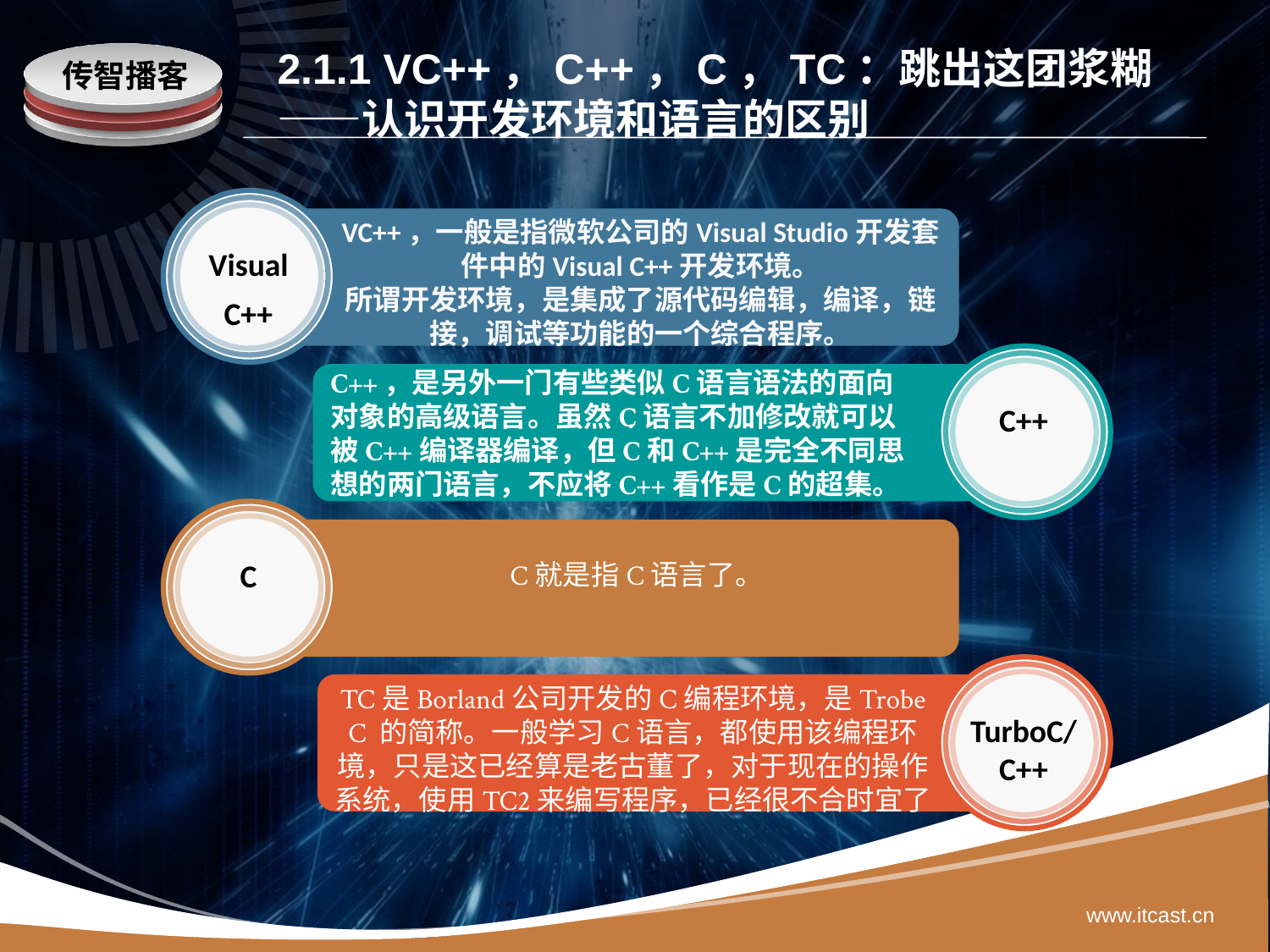

# 2.1.1 VC++，C++，C，TC：跳出这团浆糊——认识开发环境和语言的区别

VC++，一般是指微软公司的Visual Studio开发套件中的Visual C++开发环境。
所谓开发环境，是集成了源代码编辑，编译，链接，调试等功能的一个综合程序。

Visual
C++

C++，是另外一门有些类似C语言语法的面向
对象的高级语言。虽然C语言不加修改就可以
被C++编译器编译，但C和C++是完全不同思
想的两门语言，不应将C++看作是C的超集。
.
C++

C
C就是指C语言了。

TC是Borland公司开发的C编程环境，是Trobe C 的简称。一般学习C语言，都使用该编程环境，只是这已经算是老古董了，对于现在的操作系统，使用TC2来编写程序，已经很不合时宜了
TurboC/C++
www.itcast.cn